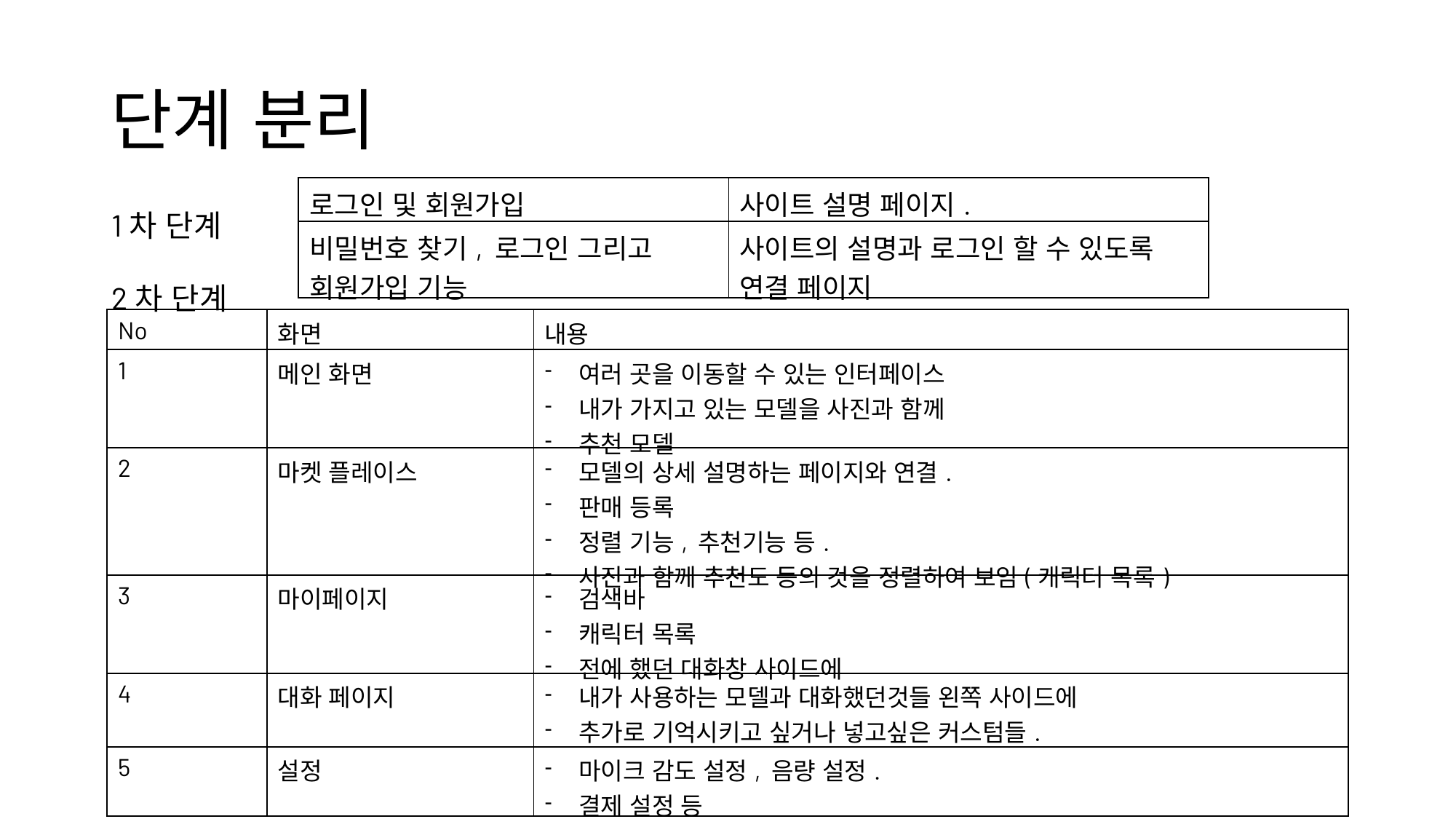

# 단계 분리
| 로그인 및 회원가입 | 사이트 설명 페이지. |
| --- | --- |
| 비밀번호 찾기, 로그인 그리고 회원가입 기능 | 사이트의 설명과 로그인 할 수 있도록 연결 페이지 |
1차 단계

2차 단계

| No | 화면 | 내용 |
| --- | --- | --- |
| 1 | 메인 화면 | 여러 곳을 이동할 수 있는 인터페이스 내가 가지고 있는 모델을 사진과 함께 추천 모델 |
| 2 | 마켓 플레이스 | 모델의 상세 설명하는 페이지와 연결. 판매 등록 정렬 기능, 추천기능 등. 사진과 함께 추천도 등의 것을 정렬하여 보임(캐릭터 목록) |
| 3 | 마이페이지 | 검색바 캐릭터 목록 전에 했던 대화창 사이드에 |
| 4 | 대화 페이지 | 내가 사용하는 모델과 대화했던것들 왼쪽 사이드에 추가로 기억시키고 싶거나 넣고싶은 커스텀들. |
| 5 | 설정 | 마이크 감도 설정, 음량 설정. 결제 설정 등 |